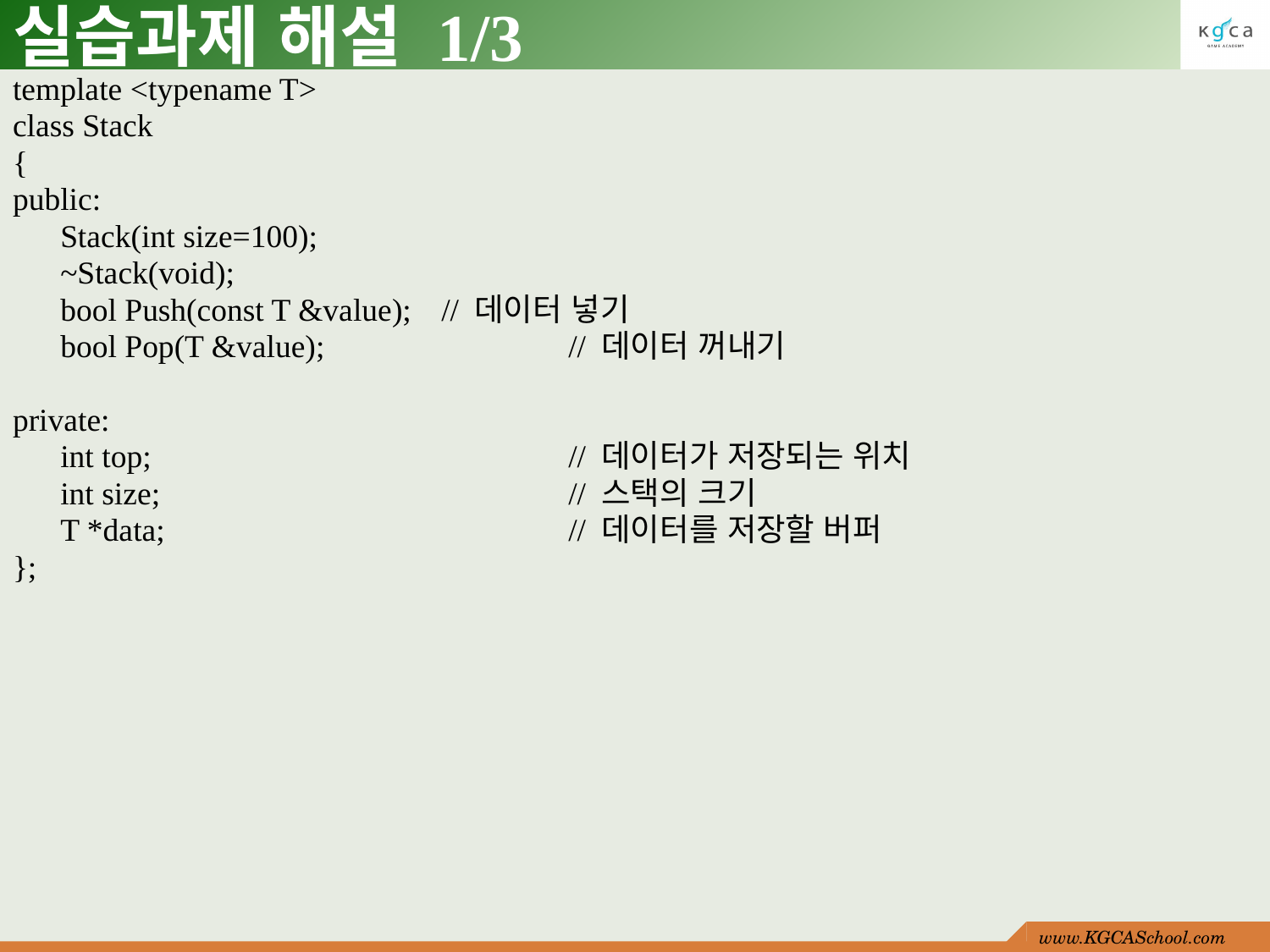

# 실습과제 해설 1/3
template <typename T>
class Stack
{
public:
	Stack(int size=100);
	~Stack(void);
	bool Push(const T &value);	// 데이터 넣기
	bool Pop(T &value);		// 데이터 꺼내기

private:
	int top;				// 데이터가 저장되는 위치
	int size;				// 스택의 크기
	T *data;				// 데이터를 저장할 버퍼
};